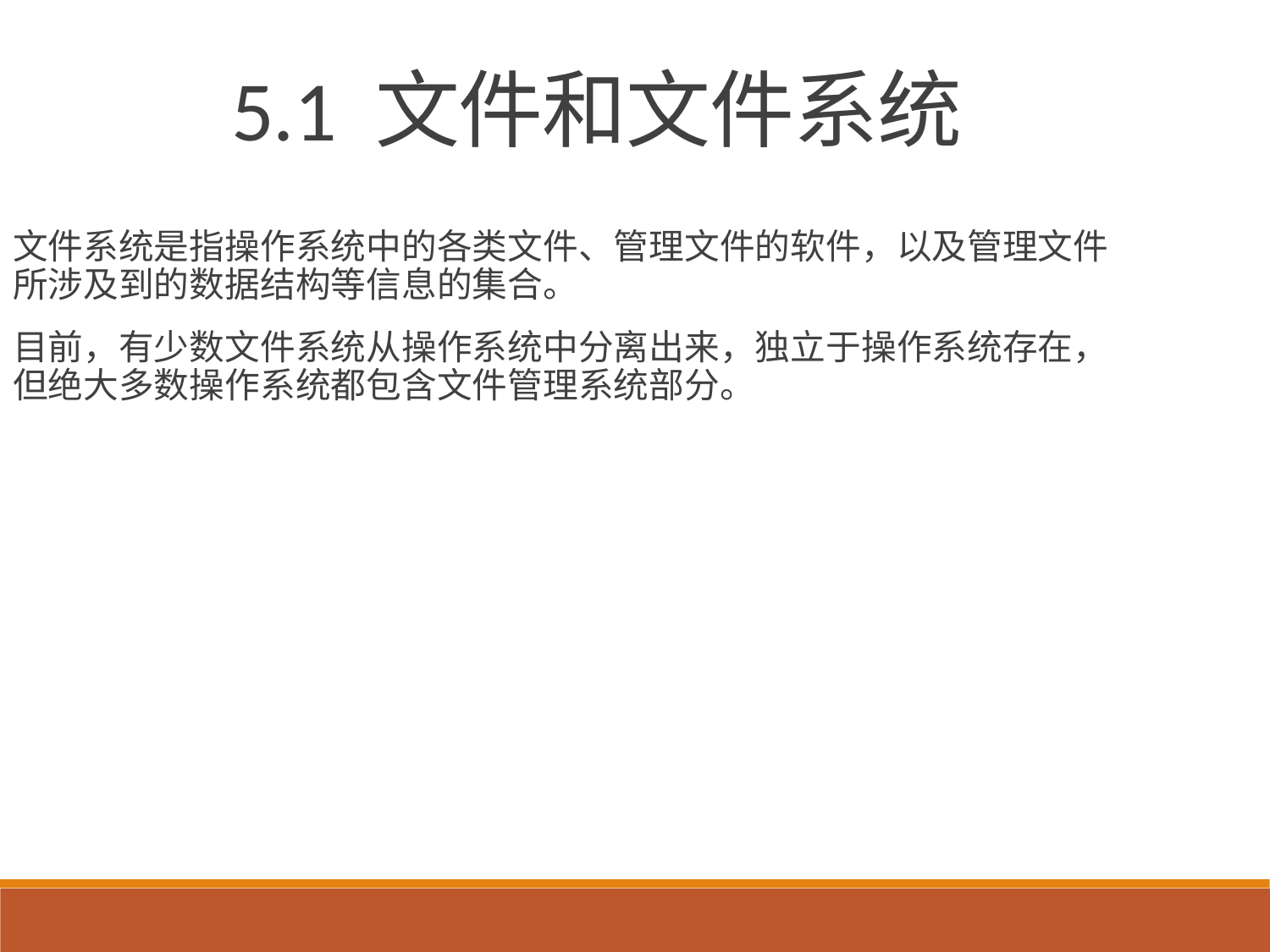

5.1 文件和文件系统
文件系统是指操作系统中的各类文件、管理文件的软件，以及管理文件所涉及到的数据结构等信息的集合。
目前，有少数文件系统从操作系统中分离出来，独立于操作系统存在，但绝大多数操作系统都包含文件管理系统部分。